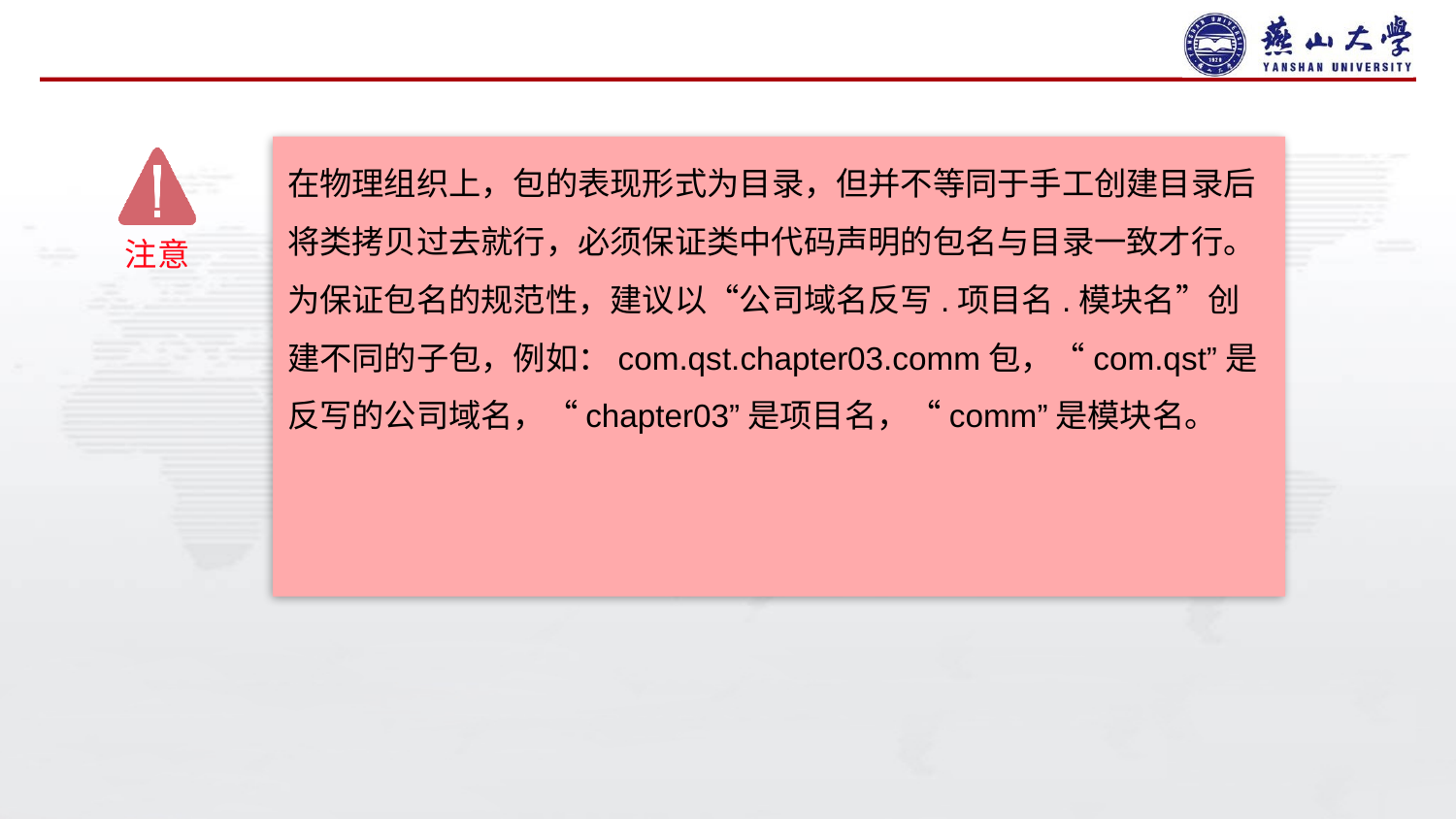

#
在物理组织上，包的表现形式为目录，但并不等同于手工创建目录后将类拷贝过去就行，必须保证类中代码声明的包名与目录一致才行。为保证包名的规范性，建议以“公司域名反写.项目名.模块名”创建不同的子包，例如：com.qst.chapter03.comm包，“com.qst”是反写的公司域名，“chapter03”是项目名，“comm”是模块名。